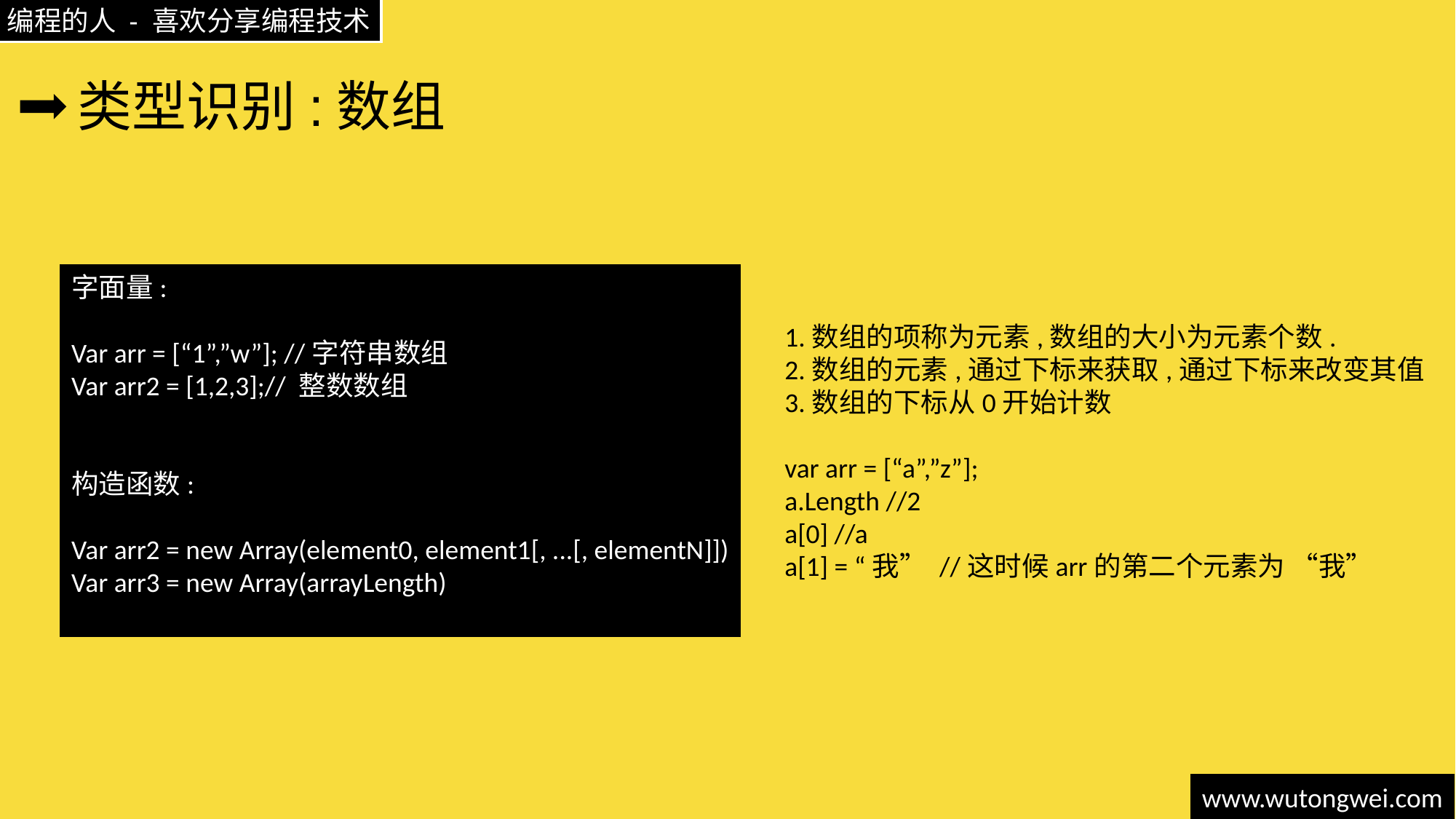

# 类型识别:数组
字面量:

Var arr = [“1”,”w”]; //字符串数组
Var arr2 = [1,2,3];// 整数数组

构造函数:

Var arr2 = new Array(element0, element1[, ...[, elementN]])
Var arr3 = new Array(arrayLength)

1.数组的项称为元素,数组的大小为元素个数.
2.数组的元素,通过下标来获取,通过下标来改变其值
3.数组的下标从0开始计数

var arr = [“a”,”z”];
a.Length //2
a[0] //a
a[1] = “我” //这时候arr的第二个元素为 “我”